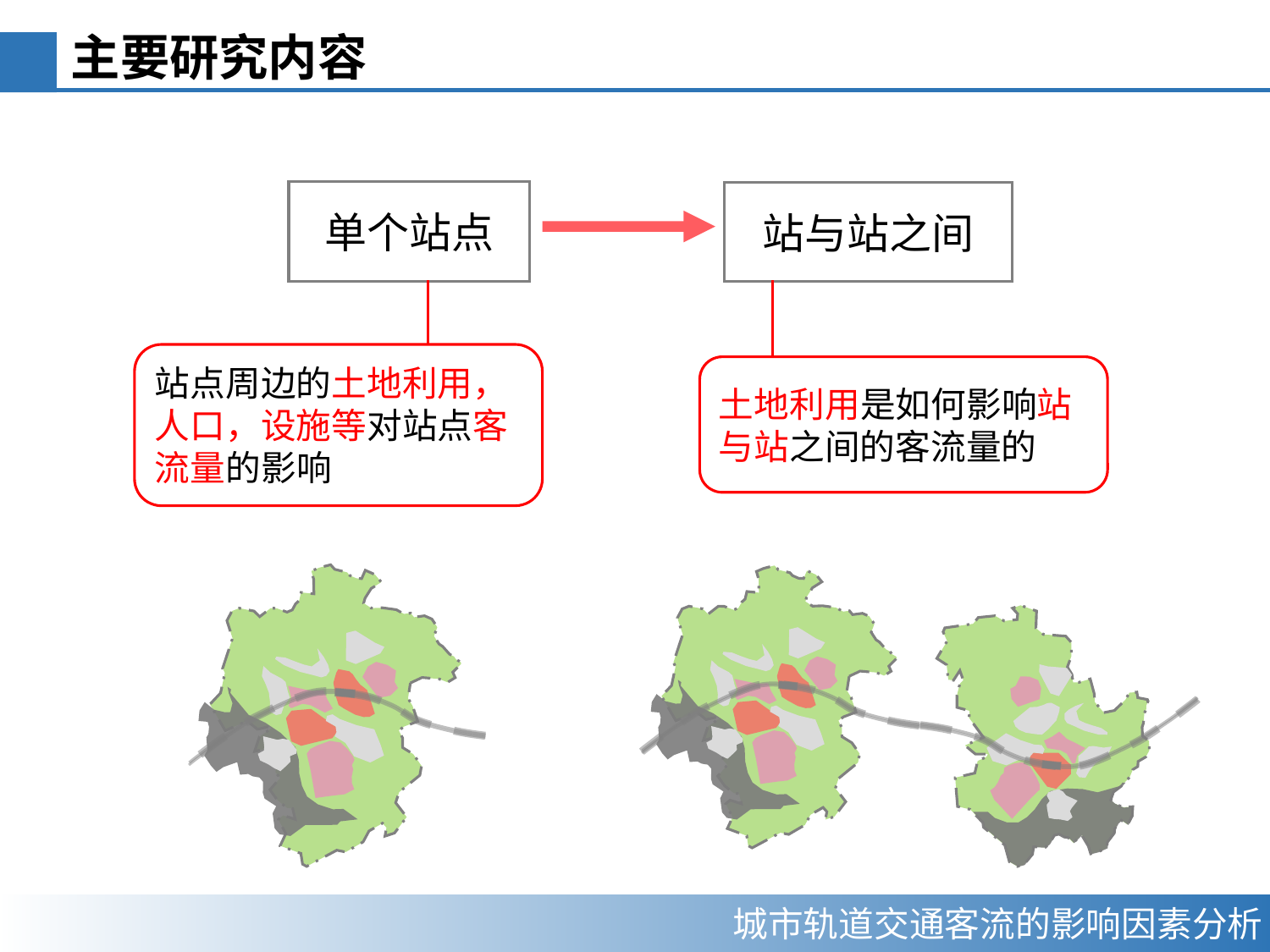

主要研究内容

单个站点
站与站之间

站点周边的土地利用，人口，设施等对站点客流量的影响
土地利用是如何影响站与站之间的客流量的

城市轨道交通客流的影响因素分析